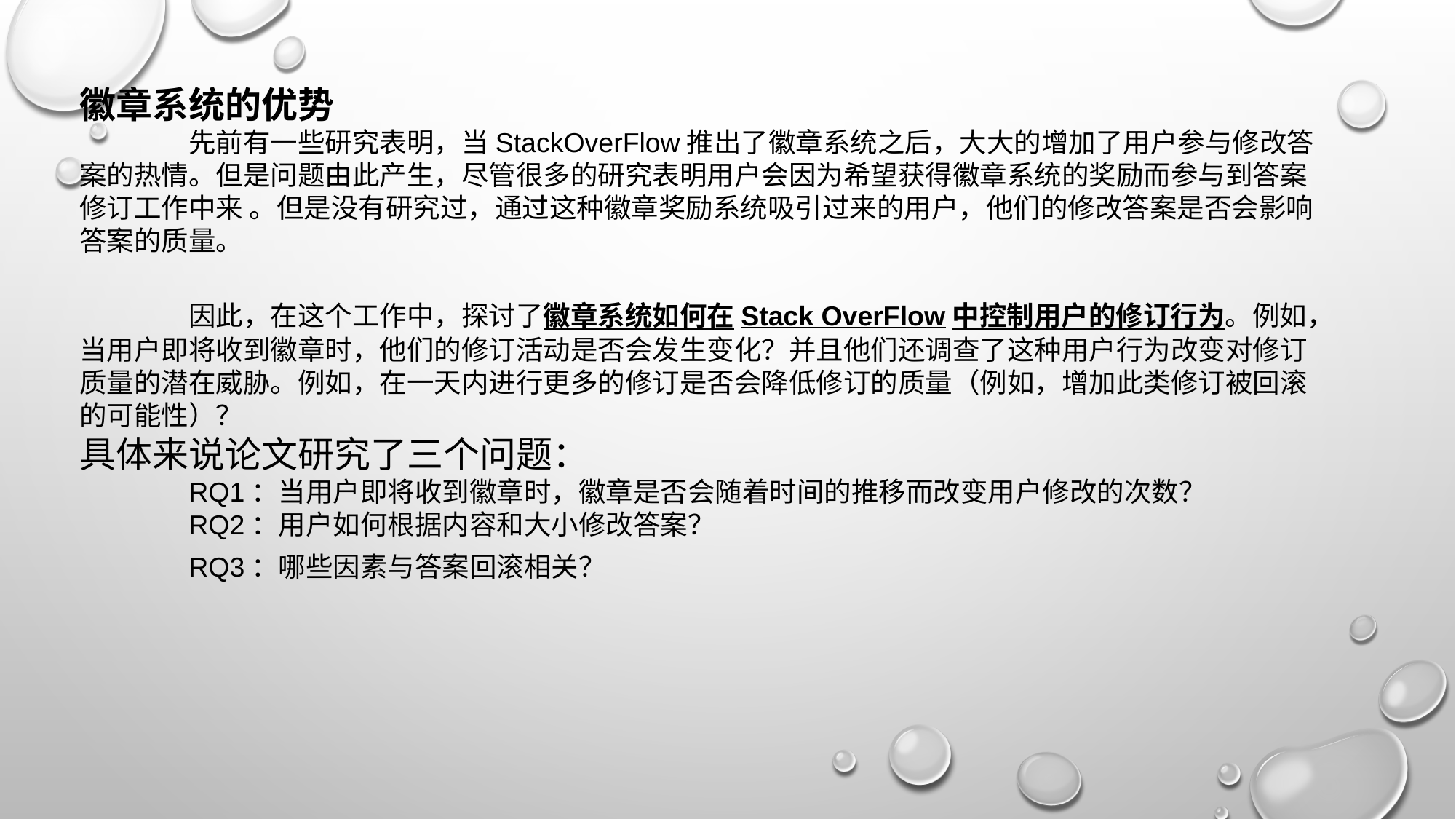

徽章系统的优势
	先前有一些研究表明，当StackOverFlow推出了徽章系统之后，大大的增加了用户参与修改答案的热情。但是问题由此产生，尽管很多的研究表明用户会因为希望获得徽章系统的奖励而参与到答案修订工作中来 。但是没有研究过，通过这种徽章奖励系统吸引过来的用户，他们的修改答案是否会影响答案的质量。

	因此，在这个工作中，探讨了徽章系统如何在Stack OverFlow中控制用户的修订行为。例如，当用户即将收到徽章时，他们的修订活动是否会发生变化？并且他们还调查了这种用户行为改变对修订质量的潜在威胁。例如，在一天内进行更多的修订是否会降低修订的质量（例如，增加此类修订被回滚的可能性）？
具体来说论文研究了三个问题：
	RQ1：当用户即将收到徽章时，徽章是否会随着时间的推移而改变用户修改的次数？
	RQ2：用户如何根据内容和大小修改答案？
	RQ3：哪些因素与答案回滚相关？